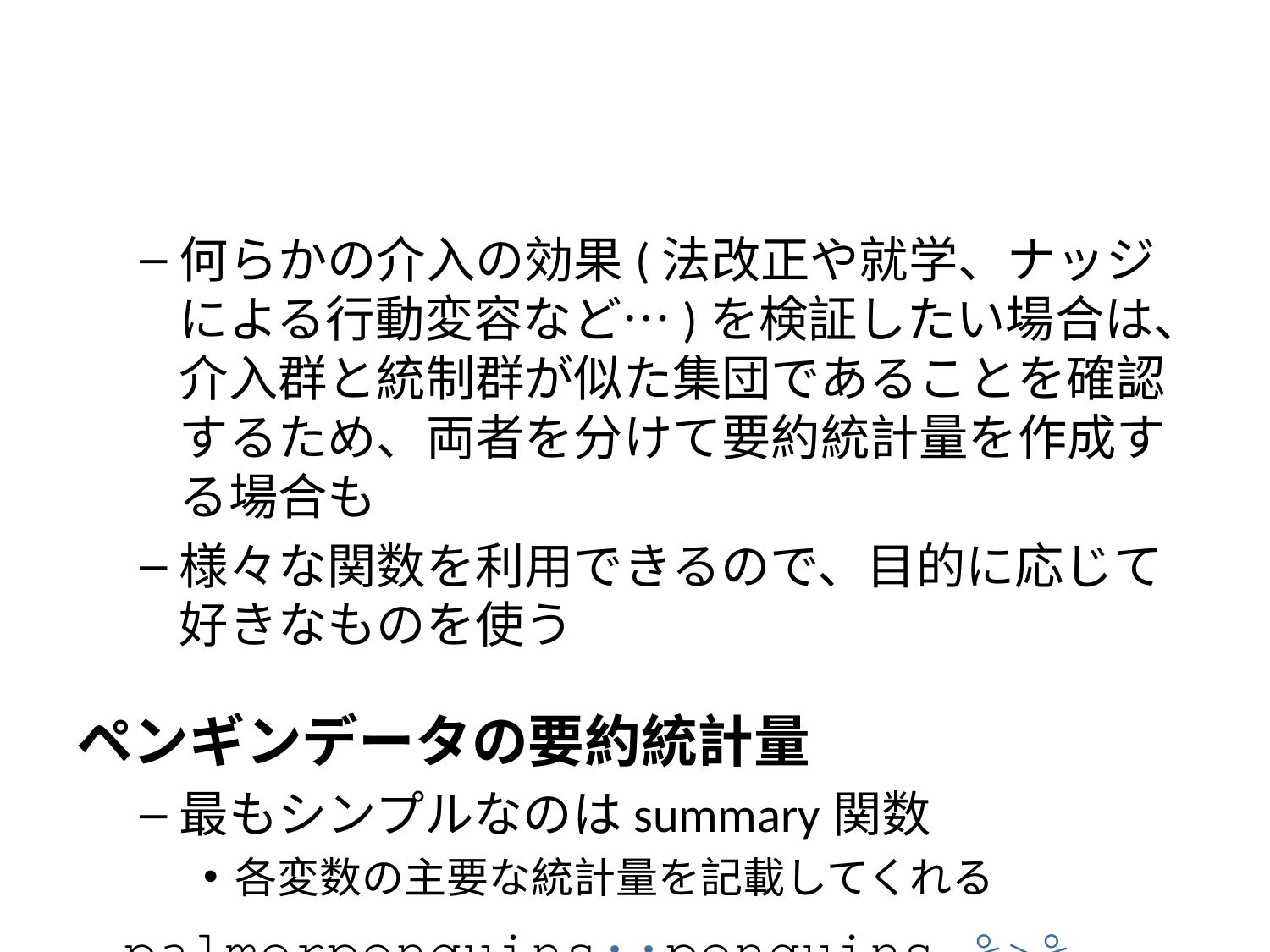

何らかの介入の効果(法改正や就学、ナッジによる行動変容など…)を検証したい場合は、介入群と統制群が似た集団であることを確認するため、両者を分けて要約統計量を作成する場合も
様々な関数を利用できるので、目的に応じて好きなものを使う
ペンギンデータの要約統計量
最もシンプルなのはsummary関数
各変数の主要な統計量を記載してくれる
palmerpenguins::penguins %>%
  summary()
##       species          island    bill_length_mm  bill_depth_mm
##  Adelie   :152   Biscoe   :168   Min.   :32.10   Min.   :13.10
##  Chinstrap: 68   Dream    :124   1st Qu.:39.23   1st Qu.:15.60
##  Gentoo   :124   Torgersen: 52   Median :44.45   Median :17.30
##                                  Mean   :43.92   Mean   :17.15
##                                  3rd Qu.:48.50   3rd Qu.:18.70
##                                  Max.   :59.60   Max.   :21.50
##                                  NA's   :2       NA's   :2
##  flipper_length_mm  body_mass_g       sex           year
##  Min.   :172.0     Min.   :2700   female:165   Min.   :2007
##  1st Qu.:190.0     1st Qu.:3550   male  :168   1st Qu.:2007
##  Median :197.0     Median :4050   NA's  : 11   Median :2008
##  Mean   :200.9     Mean   :4202                Mean   :2008
##  3rd Qu.:213.0     3rd Qu.:4750                3rd Qu.:2009
##  Max.   :231.0     Max.   :6300                Max.   :2009
##  NA's   :2         NA's   :2
データを整理する
取得したデータはそのまま分析に使えるわけではない
必要な情報が抜け落ちている場合や、アンケートの設問の誤解等で明らかにおかしな回答が存在することがある
情報が全て入っているが、その分析に関しては不適当な観測が含まれる場合も
分析の対象でない観測が一緒に含まれている場合(例えば男性労働者の行動に注目したいときに、女性労働者を含めたまま分析を行うのは不適当)
元データの情報を用いて、新たに変数を作りたい場合もある(例えば、5段階で回答された幸福度を1,2と3-5の2つに再分類した変数を作成する)
これらの問題を解決し、分析に利用可能なデータセットを作成することを「データの整理」「データクリーニング」と呼ぶ
tidyverseパッケージから、便利な関数がたくさん提供されている
filter関数：行を絞る
select関数：列を絞る
mutate関数：新しい変数を作成する
split関数：データフレームをリストに分割する
列名の付け直し
列名は原則アルファベットとアンダースコア(_)で付けておく方がエラーが起こりにくい
日本語がギリセーフ、アンダースコア以外の記号や引用符は使わない
数字は2文字目以降にしか使えない
もし入っている場合は、rename 関数もしくはset_names 関数を用いて列名を変更した方が良い
palmerpenguins::penguins %>%
  dplyr::rename(weight = body_mass_g) %>% # body_mass_g を weightに
  head(2)
## # A tibble: 2 x 8
##   species island    bill_length_mm bill_depth_mm flipper_length_mm weight sex
##   <fct>   <fct>              <dbl>         <dbl>             <int>  <int> <fct>
## 1 Adelie  Torgersen           39.1          18.7               181   3750 male
## 2 Adelie  Torgersen           39.5          17.4               186   3800 female
## # ... with 1 more variable: year <int>
列名の付け直し (cont’d)
set_names はそのデータセットの列名をまとめて変更する：列数と同じ長さのchr型ベクトルを指定
newnames <- c("species", "island", "bill_lg", "bill_dep", "flipper", "weight", "sex", "yr")
palmerpenguins::penguins %>%
  purrr::set_names(newnames) %>%
  head(2) %>%
  print()
## # A tibble: 2 x 8
##   species island    bill_lg bill_dep flipper weight sex       yr
##   <fct>   <fct>       <dbl>    <dbl>   <int>  <int> <fct>  <int>
## 1 Adelie  Torgersen    39.1     18.7     181   3750 male    2007
## 2 Adelie  Torgersen    39.5     17.4     186   3800 female  2007
データを絞る
条件にあてはまる行を抜き出す：filter関数を利用
条件式の書き方
参照する列を記述し、「〇〇に一致する場合」「〇〇より大きい/小さい場合」などの条件をRのルールに従って記述する
A == B: A列の内容がBと完全に一致, Bが文字列の場合はクオーテーションで囲う
A >= B: B以上の値, 逆なら<=
A %in% c(B, C, D): A列の要素がベクトルの要素B, C, Dのいずれかに一致
否定は!: A != B, !(A %in% c(a, b, c))
and条件は&, or条件は|で繋ぐ：条件1 | 条件2 なら、1,2いずれかの条件にあてはまるもの
df <- palmerpenguins::penguins %>%
  dplyr::filter(species == "Gentoo") # ジェンツーペンギンのみに絞る
print(df %>% head(2))
## # A tibble: 2 x 8
##   species island bill_length_mm bill_depth_mm flipper_length_~ body_mass_g sex
##   <fct>   <fct>           <dbl>         <dbl>            <int>       <int> <fct>
## 1 Gentoo  Biscoe           46.1          13.2              211        4500 fema~
## 2 Gentoo  Biscoe           50            16.3              230        5700 male
## # ... with 1 more variable: year <int>
欠損値
欠損値(分からない、無回答などの理由で値が入っていない)がある場合、そのセルを取り除いて分析を行うことがある
Rでは、NAで表す：型は勝手に判断してくれる場合と、してくれない場合とがある
NA_real_: num型
NA_character: chr型
「欠損である」という条件を表す関数：is.na()
括弧内の値が欠損であるかどうかを返す: filterなどの条件に指定
palmerpenguins::penguins %>% nrow() # 列数を返す
## [1] 344
palmerpenguins::penguins %>%
  filter(!is.na(body_mass_g)) %>% # 体重が欠損している個体を除外
  nrow() #上より列数が減っている
## [1] 342
情報を絞る
全ての列を必要としない場合：select関数を利用
残したい列を順番に列挙するだけでOK。列番号でもよい
落としたい列を-(マイナス)で指定してもよい
df <- palmerpenguins::penguins %>%
  dplyr::select(species, sex, 5, 6)
print(df %>% head(4))
## # A tibble: 4 x 4
##   species sex    flipper_length_mm body_mass_g
##   <fct>   <fct>              <int>       <int>
## 1 Adelie  male                 181        3750
## 2 Adelie  female               186        3800
## 3 Adelie  female               195        3250
## 4 Adelie  <NA>                  NA          NA
取り出した列をベクトルとして利用したい場合：pull関数で抜き出し可能
新しい変数を作成する
今ある情報を元に、新しい列を作成することがある：mutate関数を利用する
列の変数型が数値の場合: 四則演算の演算子をそのまま利用できる
特定の条件にあてはまるか否かを判定して数値を代入したい場合：if_else関数、case_when関数を利用
df <- palmerpenguins::penguins %>%
  mutate(
    flipper_length_2 = flipper_length_mm^2, # 羽根の長さの2乗
    weight_size = if_else(condition = body_mass_g >= 4050, true = "L", false = "F"),
    flipper_size_3 = case_when(
      body_mass_g <= 3550 ~ "S",
      body_mass_g >= 3550 & body_mass_g <= 4750 ~ "M",
      TRUE ~ "L" # TRUE はそれ以外
    )
  )
作成した変数を確認
## # A tibble: 344 x 6
##    species island    body_mass_g flipper_length_2 weight_size flipper_size_3
##    <fct>   <fct>           <int>            <dbl> <chr>       <chr>
##  1 Adelie  Torgersen        3750            32761 F           M
##  2 Adelie  Torgersen        3800            34596 F           M
##  3 Adelie  Torgersen        3250            38025 F           S
##  4 Adelie  Torgersen          NA               NA <NA>        L
##  5 Adelie  Torgersen        3450            37249 F           S
##  6 Adelie  Torgersen        3650            36100 F           M
##  7 Adelie  Torgersen        3625            32761 F           M
##  8 Adelie  Torgersen        4675            38025 L           M
##  9 Adelie  Torgersen        3475            37249 F           S
## 10 Adelie  Torgersen        4250            36100 L           M
## # ... with 334 more rows
サンプルを分割する
サンプルを特定の変数の値ごとに分割したい時がある
例えば、オスのサンプルとメスのサンプルを分割する
filter関数を使ってもいいが、例えば雄雌それぞれのサンプルに同じ操作を適用したい場合などは、コードが冗長になる場合がある
split関数とpull関数を組み合わせて使うと、データフレームをリスト形式で分割できる
df_split <- palmerpenguins::penguins %>%
  select(species, island, sex) %>% # 表示の都合上列数を限定
  split(pull(., sex)) # 分割の基準にしたい変数を入力
print(df_split)
## $female
## # A tibble: 165 x 3
##    species island    sex
##    <fct>   <fct>     <fct>
##  1 Adelie  Torgersen female
##  2 Adelie  Torgersen female
##  3 Adelie  Torgersen female
##  4 Adelie  Torgersen female
##  5 Adelie  Torgersen female
##  6 Adelie  Torgersen female
##  7 Adelie  Torgersen female
##  8 Adelie  Torgersen female
##  9 Adelie  Biscoe    female
## 10 Adelie  Biscoe    female
## # ... with 155 more rows
##
## $male
## # A tibble: 168 x 3
##    species island    sex
##    <fct>   <fct>     <fct>
##  1 Adelie  Torgersen male
##  2 Adelie  Torgersen male
##  3 Adelie  Torgersen male
##  4 Adelie  Torgersen male
##  5 Adelie  Torgersen male
##  6 Adelie  Torgersen male
##  7 Adelie  Torgersen male
##  8 Adelie  Biscoe    male
##  9 Adelie  Biscoe    male
## 10 Adelie  Biscoe    male
## # ... with 158 more rows
その他データ操作関連の関数
stringr, stringi パッケージは文字列の処理に便利
先頭から何文字、指定した条件に合致した文字を抜き出しなど、character型の文字列を操作するのに非常に便利
もっと便利な要約統計量
dplyr パッケージの利用
dplyr: tidyverseパッケージに含まれるデータ操作系の関数の一つ
group_by 関数は、以降の操作を指定した変数ごとに行うことを宣言する関数
例えば、group_by(species)とすると、以降の操作はペンギンの種類ごとに行われる
summarise 関数は、データフレームの指定された列を任意の関数で集計するための関数
palmerpenguins::penguins %>%
  summarise(
    mean_bill_length_mm = mean(bill_length_mm, na.rm = T), # くちばしの長さの平均を取る、欠損値は除外
    mean_flipper_length_mm = mean(flipper_length_mm, na.rm = T),
    mean_body_mass_g = mean(body_mass_g, na.rm = T),
  )
## # A tibble: 1 x 3
##   mean_bill_length_mm mean_flipper_length_mm mean_body_mass_g
##                 <dbl>                  <dbl>            <dbl>
## 1                43.9                   201.            4202.
任意の統計量、変数を自由に選択肢して表を作ることができる
group_byを組み合わせる
palmerpenguins::penguins %>%
  group_by(species) %>% # 種類ごとに
  summarise(
    N = n(), # サンプルサイズ
    mean_bill_length_mm = mean(bill_length_mm, na.rm = T), # くちばしの長さの平均を取る、欠損値は除外
    mean_flipper_length_mm = mean(flipper_length_mm, na.rm = T),
    mean_body_mass_g = mean(body_mass_g, na.rm = T),
  )
## # A tibble: 3 x 5
##   species       N mean_bill_length_mm mean_flipper_length_mm mean_body_mass_g
##   <fct>     <int>               <dbl>                  <dbl>            <dbl>
## 1 Adelie      152                38.8                   190.            3701.
## 2 Chinstrap    68                48.8                   196.            3733.
## 3 Gentoo      124                47.5                   217.            5076.
ペンギンの種類間での平均の比較が可能に
group_byを組み合わせる
複数変数を指定してもOK
palmerpenguins::penguins %>%
  group_by(sex, species) %>% # 種類と性別ごとに
  summarise(
    N = n(),
    mean_bill_length_mm = mean(bill_length_mm, na.rm = T), # くちばしの長さの平均を取る、欠損値は除外
    mean_flipper_length_mm = mean(flipper_length_mm, na.rm = T),
    mean_body_mass_g = mean(body_mass_g, na.rm = T),
  )
## `summarise()` has grouped output by 'sex'. You can override using the `.groups`
## argument.
## # A tibble: 8 x 6
## # Groups:   sex [3]
##   sex    species       N mean_bill_length_mm mean_flipper_leng~ mean_body_mass_g
##   <fct>  <fct>     <int>               <dbl>              <dbl>            <dbl>
## 1 female Adelie       73                37.3               188.            3369.
## 2 female Chinstrap    34                46.6               192.            3527.
## 3 female Gentoo       58                45.6               213.            4680.
## 4 male   Adelie       73                40.4               192.            4043.
## 5 male   Chinstrap    34                51.1               200.            3939.
## 6 male   Gentoo       61                49.5               222.            5485.
## 7 <NA>   Adelie        6                37.8               186.            3540
## 8 <NA>   Gentoo        5                45.6               216.            4588.
同様に、標準偏差などを掲載すると良い
skimrパッケージの利用
skim関数は各行にデータセットのカラム(列)、各列に統計量を記載した扱いやすい記述統計量を作成してくれる
library(skimr)
descriptive <- palmerpenguins::penguins %>%
  skim()
print(descriptive)
## -- Data Summary ------------------------
##                            Values
## Name                       Piped data
## Number of rows             344
## Number of columns          8
## _______________________
## Column type frequency:
##   factor                   3
##   numeric                  5
## ________________________
## Group variables            None
##
## -- Variable type: factor -------------------------------------------------------
## # A tibble: 3 x 6
##   skim_variable n_missing complete_rate ordered n_unique
## * <chr>             <int>         <dbl> <lgl>      <int>
## 1 species               0         1     FALSE          3
## 2 island                0         1     FALSE          3
## 3 sex                  11         0.968 FALSE          2
##   top_counts
## * <chr>
## 1 Ade: 152, Gen: 124, Chi: 68
## 2 Bis: 168, Dre: 124, Tor: 52
## 3 mal: 168, fem: 165
##
## -- Variable type: numeric ------------------------------------------------------
## # A tibble: 5 x 11
##   skim_variable     n_missing complete_rate   mean      sd     p0    p25    p50
## * <chr>                 <int>         <dbl>  <dbl>   <dbl>  <dbl>  <dbl>  <dbl>
## 1 bill_length_mm            2         0.994   43.9   5.46    32.1   39.2   44.4
## 2 bill_depth_mm             2         0.994   17.2   1.97    13.1   15.6   17.3
## 3 flipper_length_mm         2         0.994  201.   14.1    172    190    197
## 4 body_mass_g               2         0.994 4202.  802.    2700   3550   4050
## 5 year                      0         1     2008.    0.818 2007   2007   2008
##      p75   p100 hist
## *  <dbl>  <dbl> <chr>
## 1   48.5   59.6 <U+2583><U+2587><U+2587><U+2586><U+2581>
## 2   18.7   21.5 <U+2585><U+2585><U+2587><U+2587><U+2582>
## 3  213    231   <U+2582><U+2587><U+2583><U+2585><U+2582>
## 4 4750   6300   <U+2583><U+2587><U+2586><U+2583><U+2582>
## 5 2009   2009   <U+2587><U+2581><U+2587><U+2581><U+2587>
質的変数と量的変数
yank関数：skimで要約した列のうち、特定の型を持つ値の要約のみを抜き出して記載する関数
palmerpenguins::penguins %>%
  skim() %>%
  yank(., skim_type = "numeric") %>% # numeric型の要約統計量を表示
  print()
##
## -- Variable type: numeric ------------------------------------------------------
## # A tibble: 5 x 11
##   skim_variable     n_missing complete_rate   mean      sd     p0    p25    p50
## * <chr>                 <int>         <dbl>  <dbl>   <dbl>  <dbl>  <dbl>  <dbl>
## 1 bill_length_mm            2         0.994   43.9   5.46    32.1   39.2   44.4
## 2 bill_depth_mm             2         0.994   17.2   1.97    13.1   15.6   17.3
## 3 flipper_length_mm         2         0.994  201.   14.1    172    190    197
## 4 body_mass_g               2         0.994 4202.  802.    2700   3550   4050
## 5 year                      0         1     2008.    0.818 2007   2007   2008
##      p75   p100 hist
## *  <dbl>  <dbl> <chr>
## 1   48.5   59.6 <U+2583><U+2587><U+2587><U+2586><U+2581>
## 2   18.7   21.5 <U+2585><U+2585><U+2587><U+2587><U+2582>
## 3  213    231   <U+2582><U+2587><U+2583><U+2585><U+2582>
## 4 4750   6300   <U+2583><U+2587><U+2586><U+2583><U+2582>
## 5 2009   2009   <U+2587><U+2581><U+2587><U+2581><U+2587>
グループごとの統計量
skimにもgroup_by関数を適用可能
sum <- palmerpenguins::penguins %>%
  group_by(island) %>%
  skim() %>%
  yank(., skim_type = "numeric")
sum %>%
  filter(skim_variable == "bill_length_mm") %>%
  filter(island %in% c('Biscoe', 'Dream')) %>%
  select(skim_variable, island, complete_rate, mean, sd) # selectで必要な統計量だけ出す
Variable type: numeric